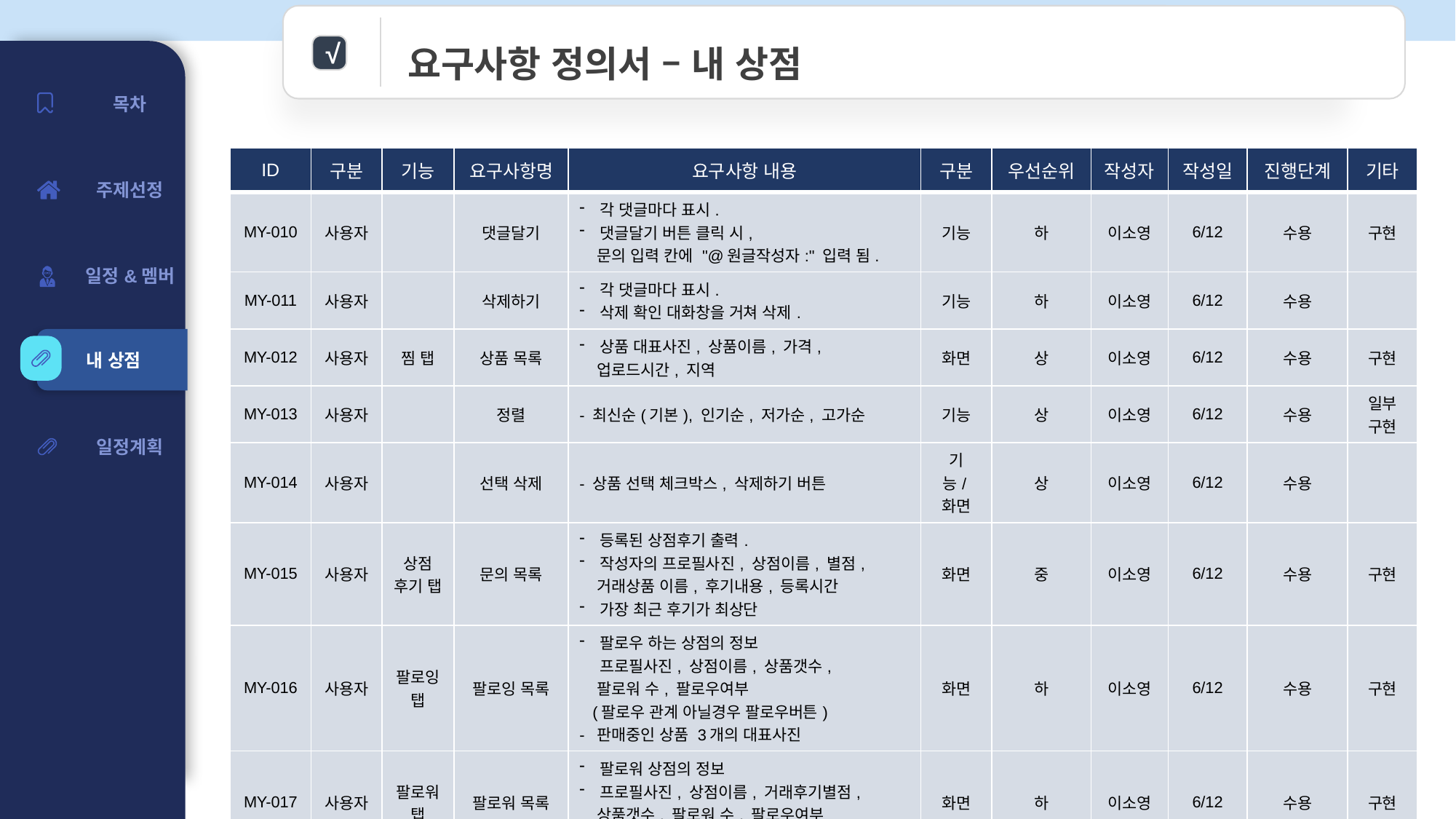

요구사항 정의서 – 내 상점
√

| 목차 |
| --- |
| 주제선정 |
| 일정&멤버 |
| CONTENTS |
| 일정계획 |
|  |
|  |
|  |
|  |

| ID | 구분 | 기능 | 요구사항명 | 요구사항 내용 | 구분 | 우선순위 | 작성자 | 작성일 | 진행단계 | 기타 |
| --- | --- | --- | --- | --- | --- | --- | --- | --- | --- | --- |
| MY-010 | 사용자 |  | 댓글달기 | 각 댓글마다 표시. 댓글달기 버튼 클릭 시, 문의 입력 칸에 "@원글작성자:" 입력 됨. | 기능 | 하 | 이소영 | 6/12 | 수용 | 구현 |
| MY-011 | 사용자 |  | 삭제하기 | 각 댓글마다 표시. 삭제 확인 대화창을 거쳐 삭제. | 기능 | 하 | 이소영 | 6/12 | 수용 |  |
| MY-012 | 사용자 | 찜 탭 | 상품 목록 | 상품 대표사진, 상품이름, 가격, 업로드시간, 지역 | 화면 | 상 | 이소영 | 6/12 | 수용 | 구현 |
| MY-013 | 사용자 |  | 정렬 | - 최신순(기본), 인기순, 저가순, 고가순 | 기능 | 상 | 이소영 | 6/12 | 수용 | 일부 구현 |
| MY-014 | 사용자 |  | 선택 삭제 | - 상품 선택 체크박스, 삭제하기 버튼 | 기능/화면 | 상 | 이소영 | 6/12 | 수용 |  |
| MY-015 | 사용자 | 상점 후기 탭 | 문의 목록 | 등록된 상점후기 출력. 작성자의 프로필사진, 상점이름, 별점, 거래상품 이름, 후기내용, 등록시간 가장 최근 후기가 최상단 | 화면 | 중 | 이소영 | 6/12 | 수용 | 구현 |
| MY-016 | 사용자 | 팔로잉 탭 | 팔로잉 목록 | 팔로우 하는 상점의 정보 프로필사진, 상점이름, 상품갯수, 팔로워 수, 팔로우여부 (팔로우 관계 아닐경우 팔로우버튼) - 판매중인 상품 3개의 대표사진 | 화면 | 하 | 이소영 | 6/12 | 수용 | 구현 |
| MY-017 | 사용자 | 팔로워 탭 | 팔로워 목록 | 팔로워 상점의 정보 프로필사진, 상점이름, 거래후기별점, 상품갯수, 팔로워 수, 팔로우여부 (팔로우 관계 아닐경우 팔로우버튼) | 화면 | 하 | 이소영 | 6/12 | 수용 | 구현 |

내 상점